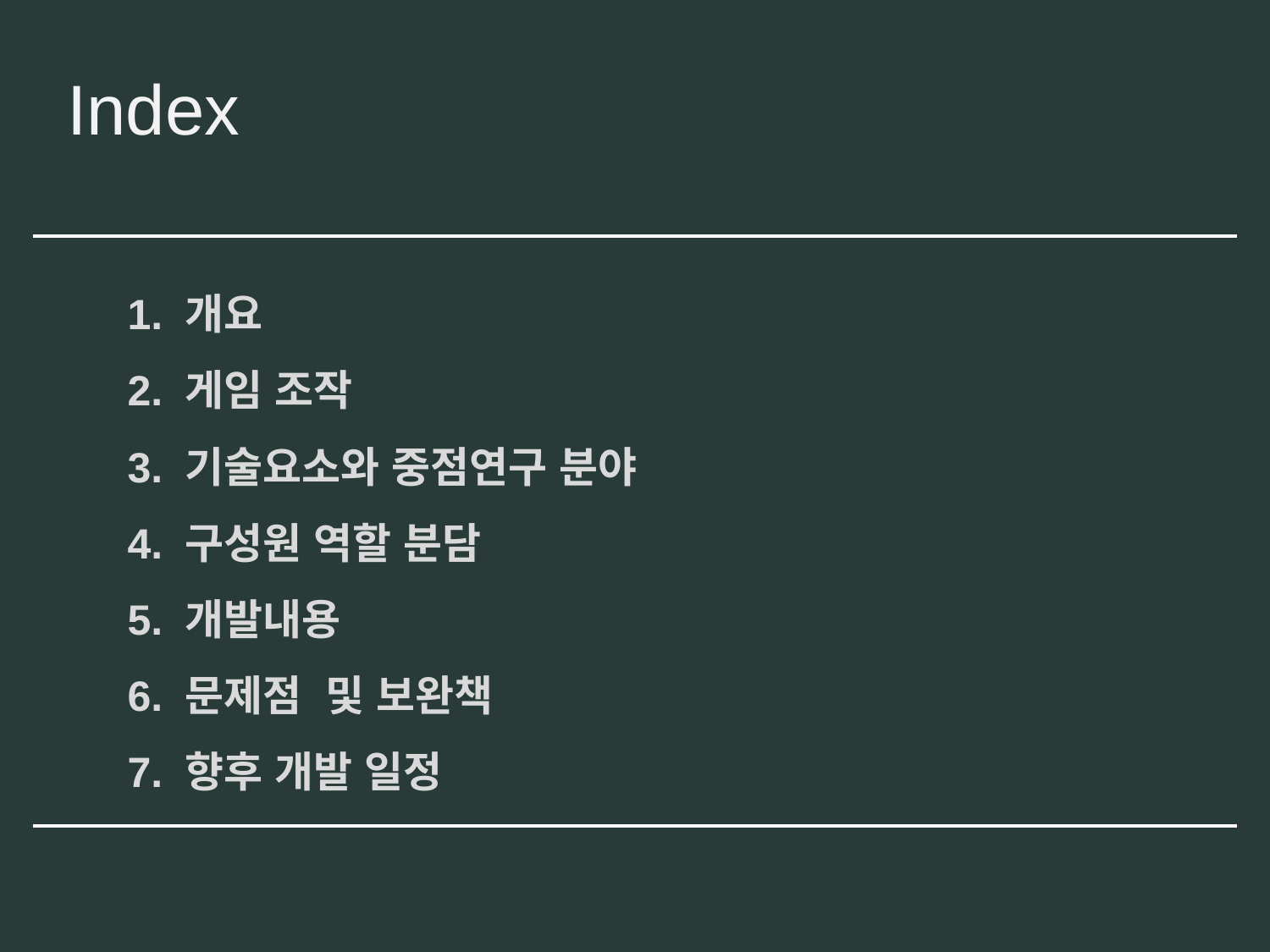

Index
1. 개요
2. 게임 조작
3. 기술요소와 중점연구 분야
4. 구성원 역할 분담
5. 개발내용
6. 문제점  및 보완책
7. 향후 개발 일정